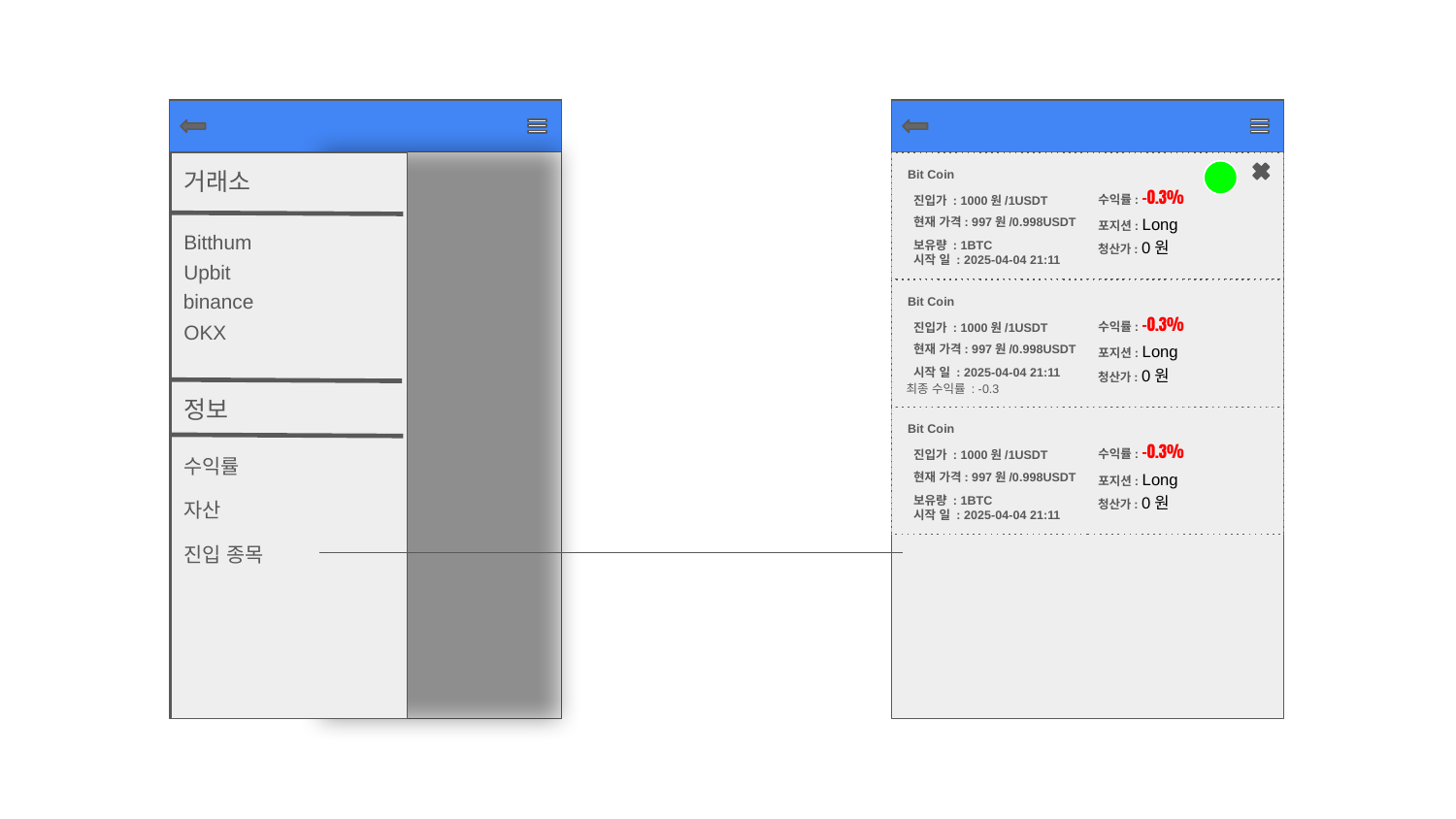

거래소

Bit Coin
수익률: -0.3%
진입가 : 1000원/1USDT
현재 가격: 997원/0.998USDT
포지션: Long
보유량 : 1BTC
시작 일 : 2025-04-04 21:11
청산가: 0원

Bitthum
Upbit
binance
Bit Coin
수익률: -0.3%
진입가 : 1000원/1USDT
현재 가격: 997원/0.998USDT
포지션: Long
시작 일 : 2025-04-04 21:11
청산가: 0원

OKX
최종 수익률 : -0.3
정보
Bit Coin
수익률: -0.3%
진입가 : 1000원/1USDT
현재 가격: 997원/0.998USDT
포지션: Long
보유량 : 1BTC
시작 일 : 2025-04-04 21:11

청산가: 0원

수익률
자산
진입 종목